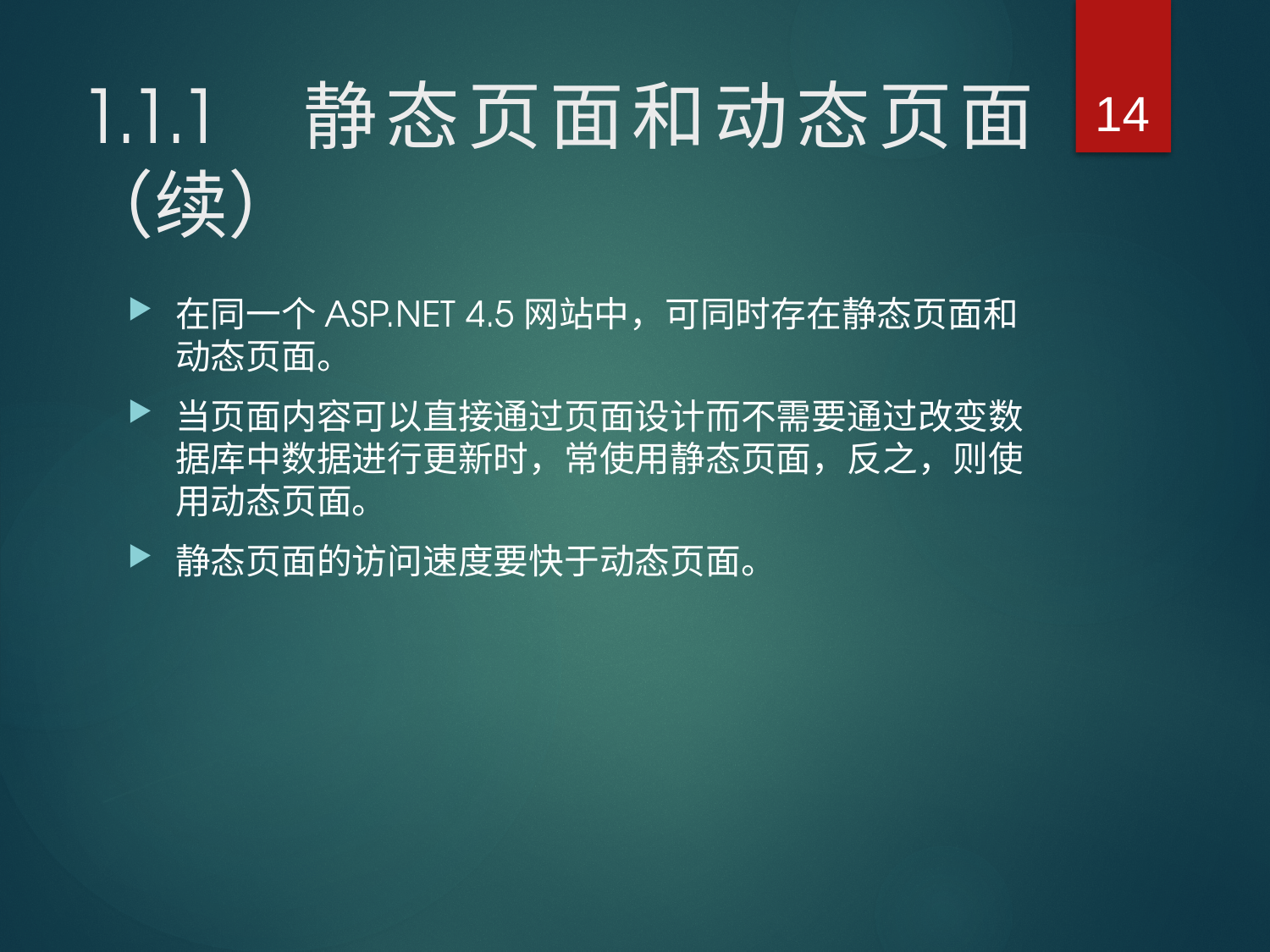

14
# 1.1.1  静态页面和动态页面（续）
在同一个ASP.NET 4.5网站中，可同时存在静态页面和动态页面。
当页面内容可以直接通过页面设计而不需要通过改变数据库中数据进行更新时，常使用静态页面，反之，则使用动态页面。
静态页面的访问速度要快于动态页面。